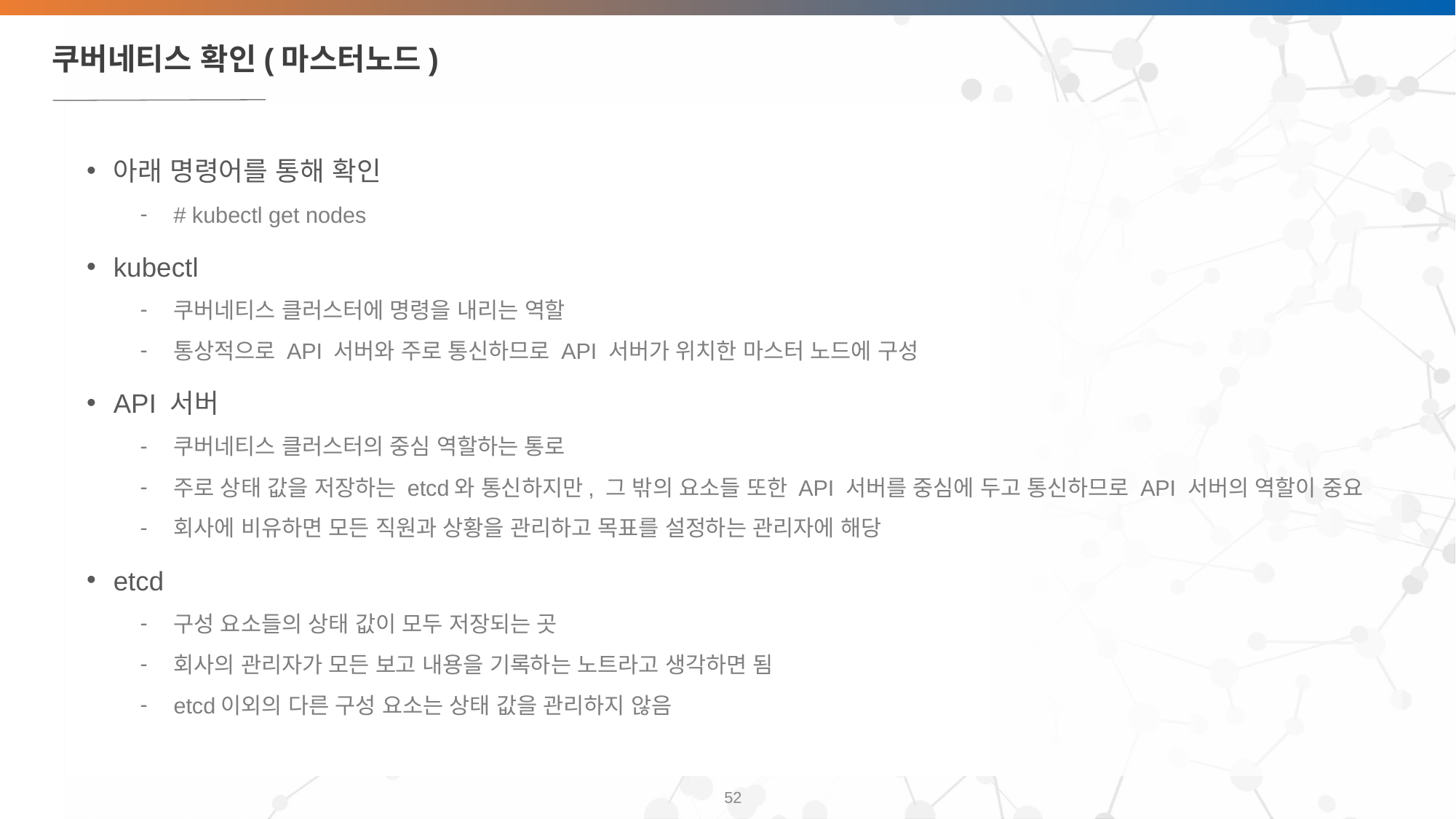

# 쿠버네티스 확인(마스터노드)

아래 명령어를 통해 확인
# kubectl get nodes
kubectl
쿠버네티스 클러스터에 명령을 내리는 역할
통상적으로 API 서버와 주로 통신하므로 API 서버가 위치한 마스터 노드에 구성
API 서버
쿠버네티스 클러스터의 중심 역할하는 통로
주로 상태 값을 저장하는 etcd와 통신하지만, 그 밖의 요소들 또한 API 서버를 중심에 두고 통신하므로 API 서버의 역할이 중요
회사에 비유하면 모든 직원과 상황을 관리하고 목표를 설정하는 관리자에 해당
etcd
구성 요소들의 상태 값이 모두 저장되는 곳
회사의 관리자가 모든 보고 내용을 기록하는 노트라고 생각하면 됨
etcd이외의 다른 구성 요소는 상태 값을 관리하지 않음
52